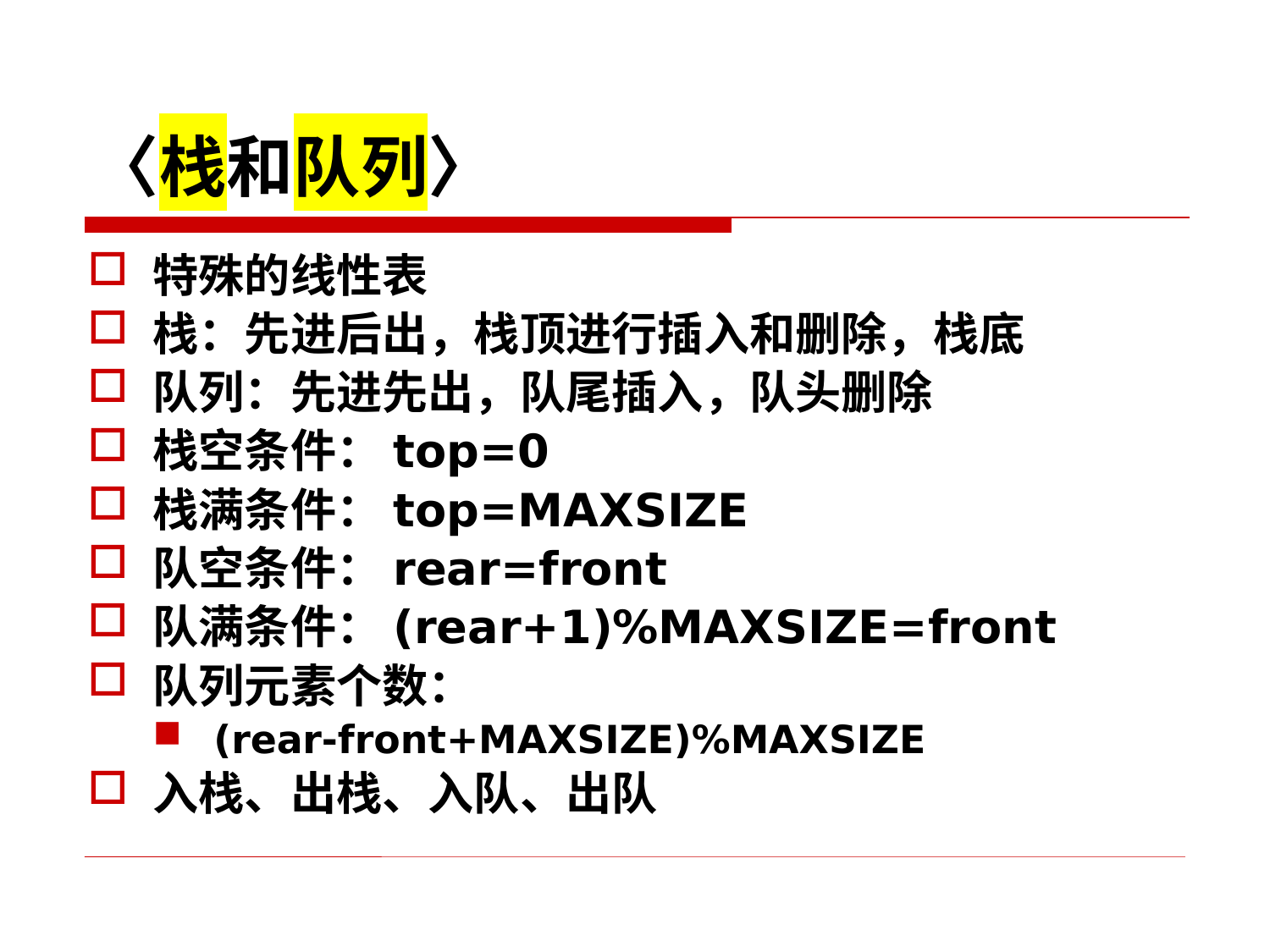

# 〈栈和队列〉
特殊的线性表
栈：先进后出，栈顶进行插入和删除，栈底
队列：先进先出，队尾插入，队头删除
栈空条件：top=0
栈满条件：top=MAXSIZE
队空条件：rear=front
队满条件：(rear+1)%MAXSIZE=front
队列元素个数：
(rear-front+MAXSIZE)%MAXSIZE
入栈、出栈、入队、出队